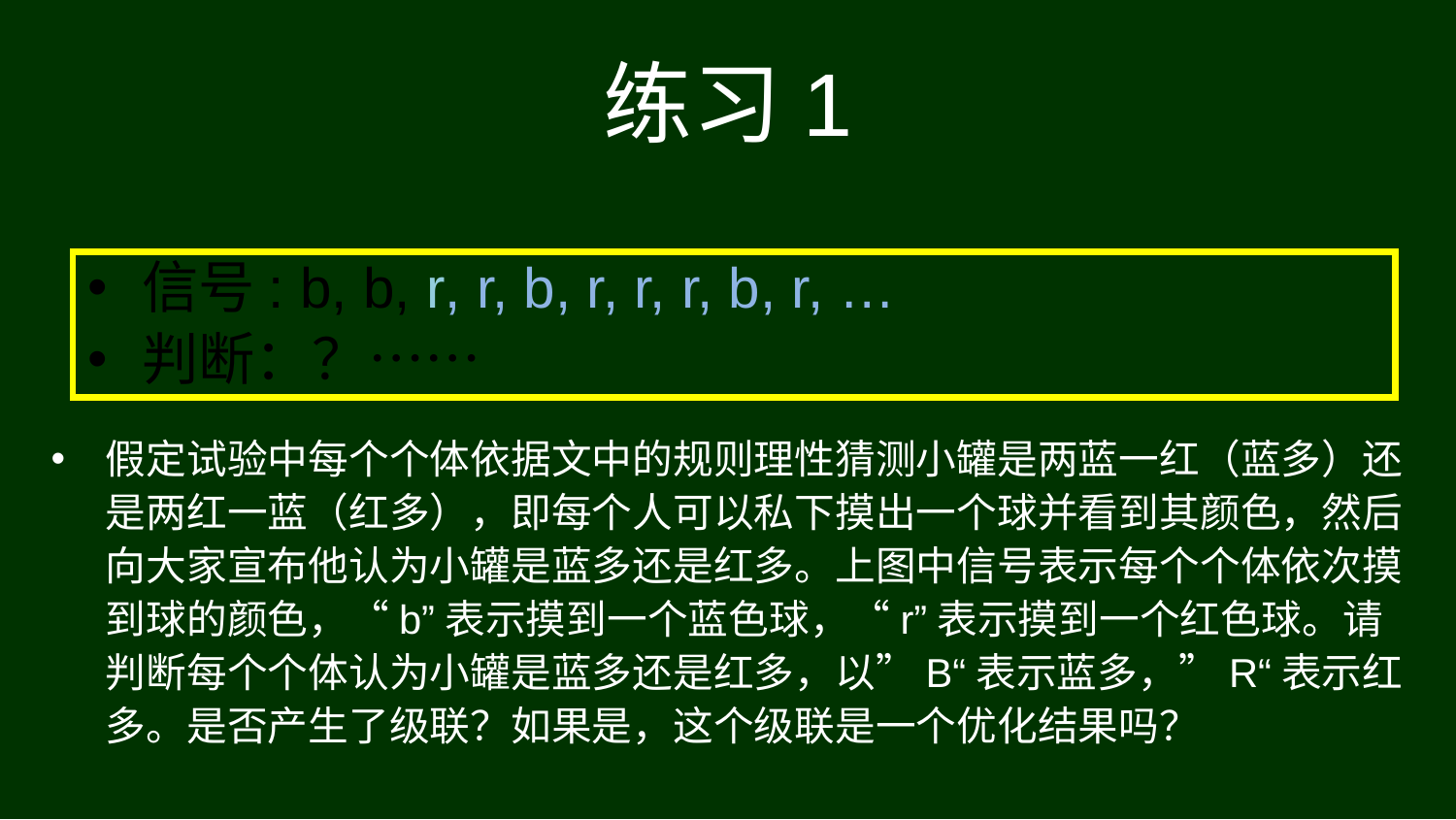

# 练习1
信号: b, b, r, r, b, r, r, r, b, r, …
判断：？……
假定试验中每个个体依据文中的规则理性猜测小罐是两蓝一红（蓝多）还是两红一蓝（红多），即每个人可以私下摸出一个球并看到其颜色，然后向大家宣布他认为小罐是蓝多还是红多。上图中信号表示每个个体依次摸到球的颜色，“b”表示摸到一个蓝色球，“r”表示摸到一个红色球。请判断每个个体认为小罐是蓝多还是红多，以”B“表示蓝多，”R“表示红多。是否产生了级联？如果是，这个级联是一个优化结果吗？